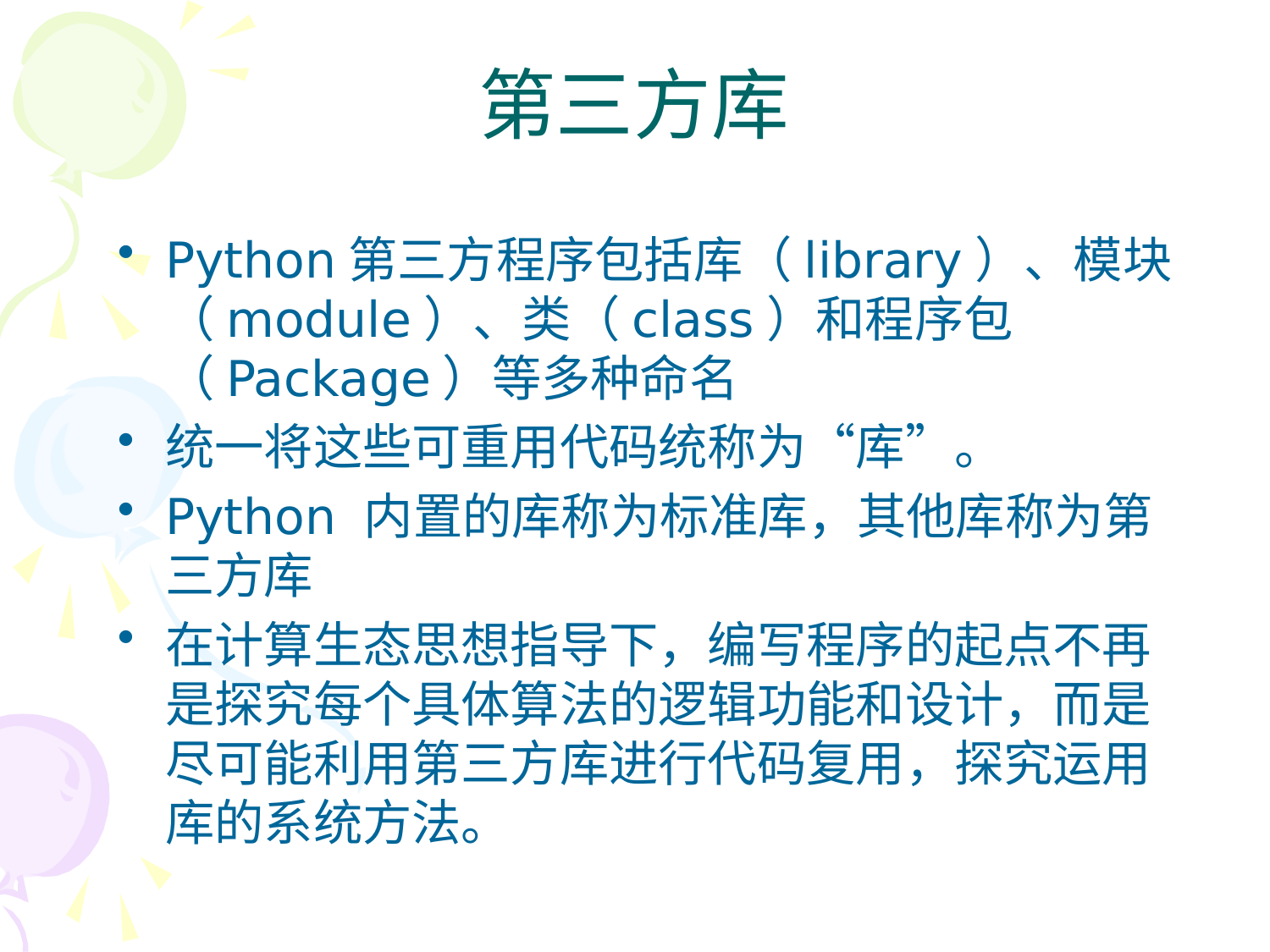

# 第三方库
Python第三方程序包括库（library）、模块（module）、类（class）和程序包（Package）等多种命名
统一将这些可重用代码统称为“库”。
Python 内置的库称为标准库，其他库称为第三方库
在计算生态思想指导下，编写程序的起点不再是探究每个具体算法的逻辑功能和设计，而是尽可能利用第三方库进行代码复用，探究运用库的系统方法。